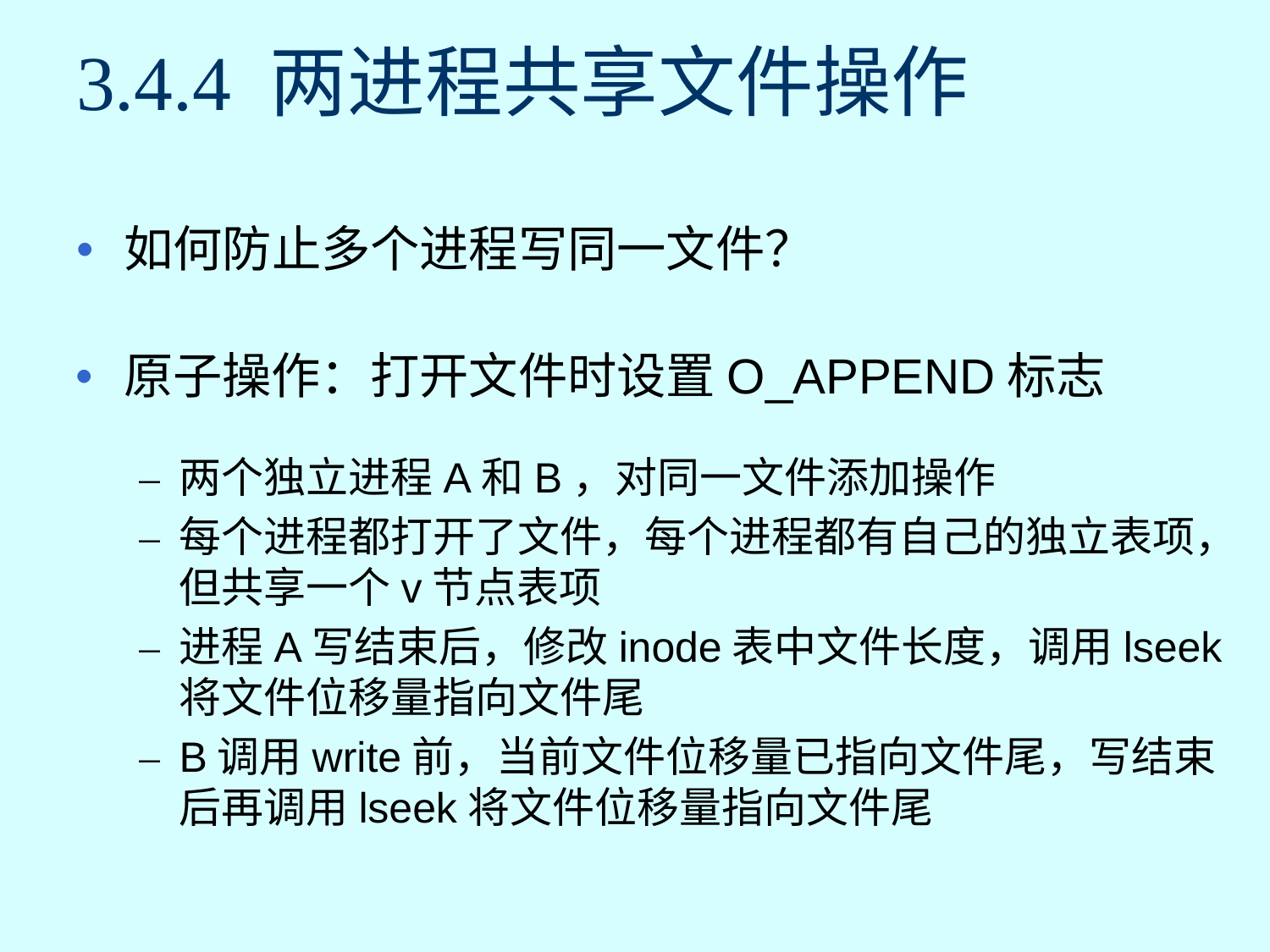

# 3.4.4 两进程共享文件操作
如何防止多个进程写同一文件？
原子操作：打开文件时设置O_APPEND标志
两个独立进程A和B，对同一文件添加操作
每个进程都打开了文件，每个进程都有自己的独立表项，但共享一个v节点表项
进程A写结束后，修改inode表中文件长度，调用lseek将文件位移量指向文件尾
B调用write前，当前文件位移量已指向文件尾，写结束后再调用lseek将文件位移量指向文件尾
56